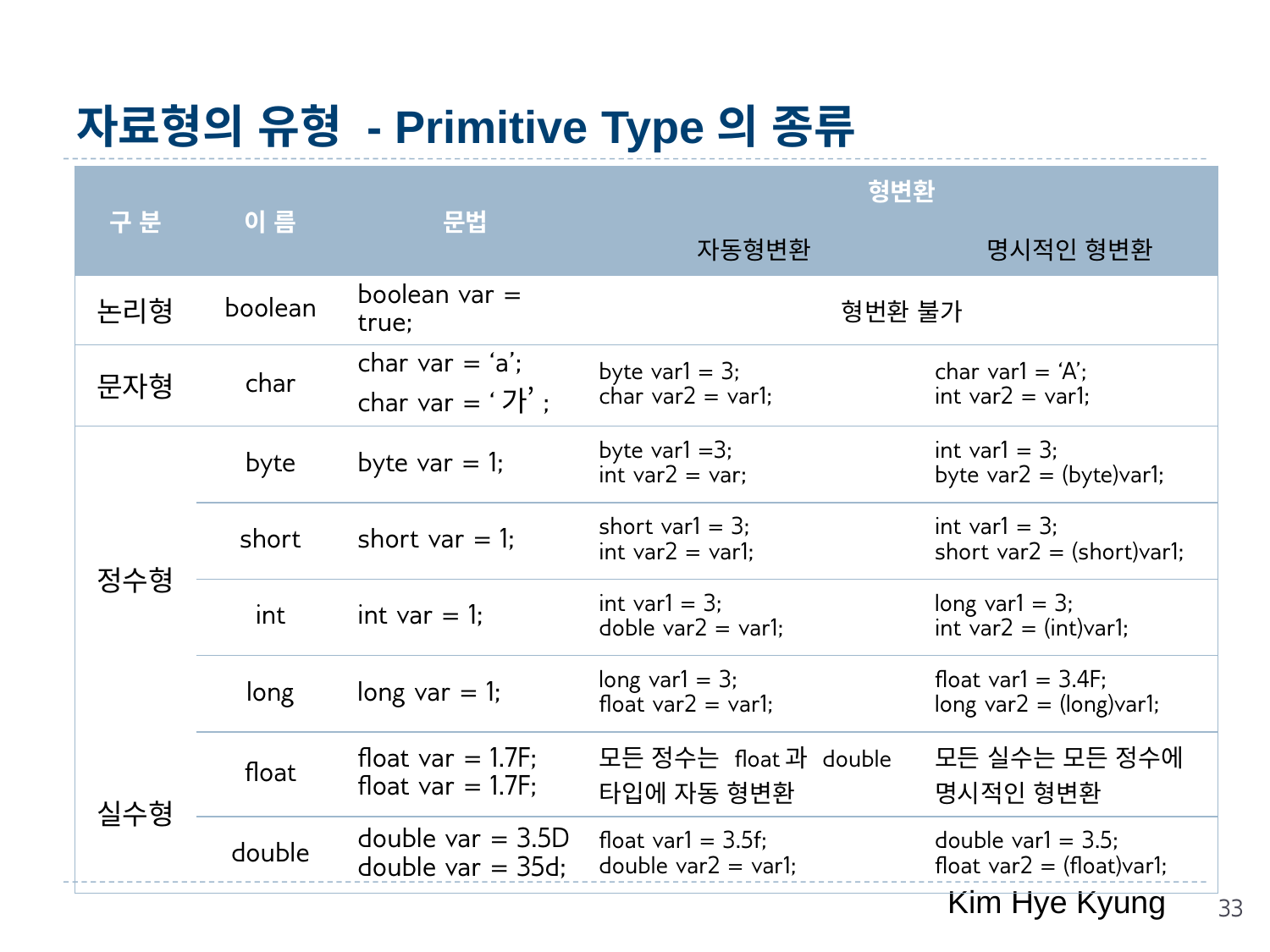

# 자료형의 유형 - Primitive Type의 종류
| 구 분 | 이 름 | 문법 | 형변환 |  |
| --- | --- | --- | --- | --- |
|  |  |  | 자동형변환 | 명시적인 형변환 |
| 논리형 | boolean | boolean var = true; | 형번환 불가 |  |
| 문자형 | char | char var = ‘a’; char var = ‘가’; | byte var1 = 3; char var2 = var1; | char var1 = ‘A’; int var2 = var1; |
| 정수형 | byte | byte var = 1; | byte var1 =3; int var2 = var; | int var1 = 3; byte var2 = (byte)var1; |
|  | short | short var = 1; | short var1 = 3; int var2 = var1; | int var1 = 3; short var2 = (short)var1; |
|  | int | int var = 1; | int var1 = 3; doble var2 = var1; | long var1 = 3; int var2 = (int)var1; |
|  | long | long var = 1; | long var1 = 3; float var2 = var1; | float var1 = 3.4F; long var2 = (long)var1; |
| 실수형 | float | float var = 1.7F; float var = 1.7F; | 모든 정수는 float과 double 타입에 자동 형변환 | 모든 실수는 모든 정수에 명시적인 형변환 |
|  | double | double var = 3.5D double var = 35d; | float var1 = 3.5f; double var2 = var1; | double var1 = 3.5; float var2 = (float)var1; |
33